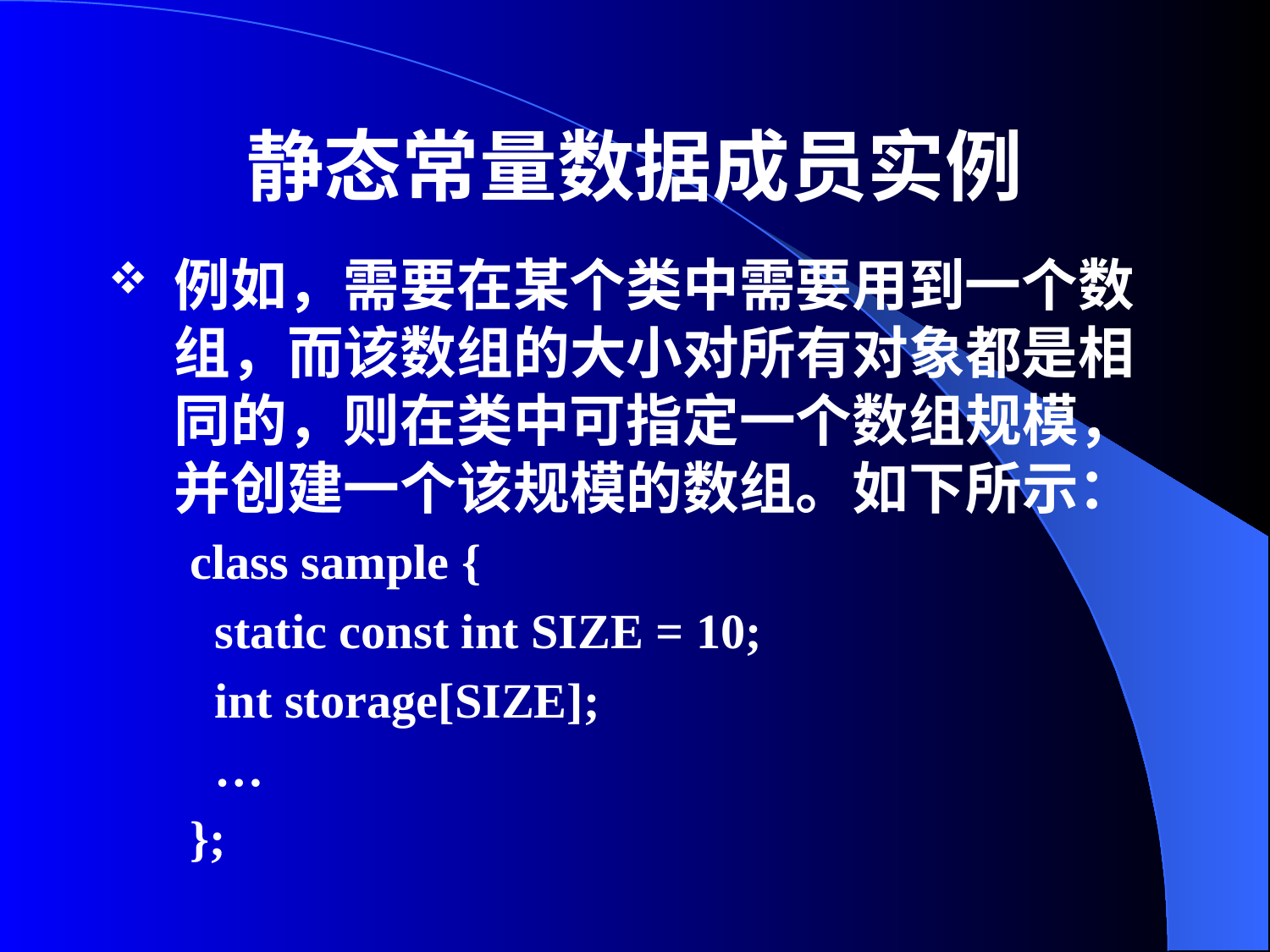

# 静态常量数据成员实例
例如，需要在某个类中需要用到一个数组，而该数组的大小对所有对象都是相同的，则在类中可指定一个数组规模，并创建一个该规模的数组。如下所示：
class sample {
  static const int SIZE = 10;
  int storage[SIZE];
  …
};